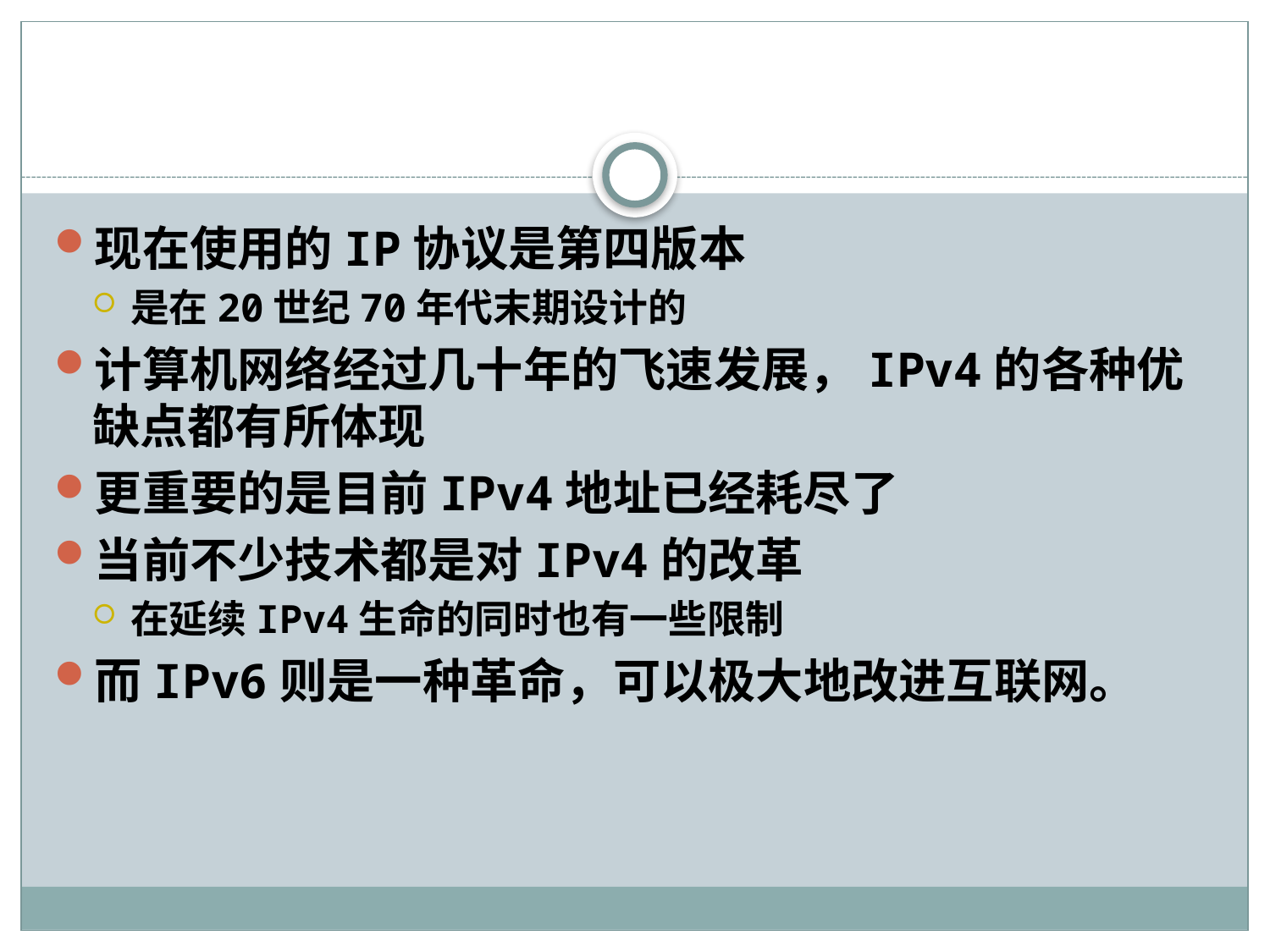

#
现在使用的IP协议是第四版本
是在20世纪70年代末期设计的
计算机网络经过几十年的飞速发展，IPv4的各种优缺点都有所体现
更重要的是目前IPv4地址已经耗尽了
当前不少技术都是对IPv4的改革
在延续IPv4生命的同时也有一些限制
而IPv6则是一种革命，可以极大地改进互联网。